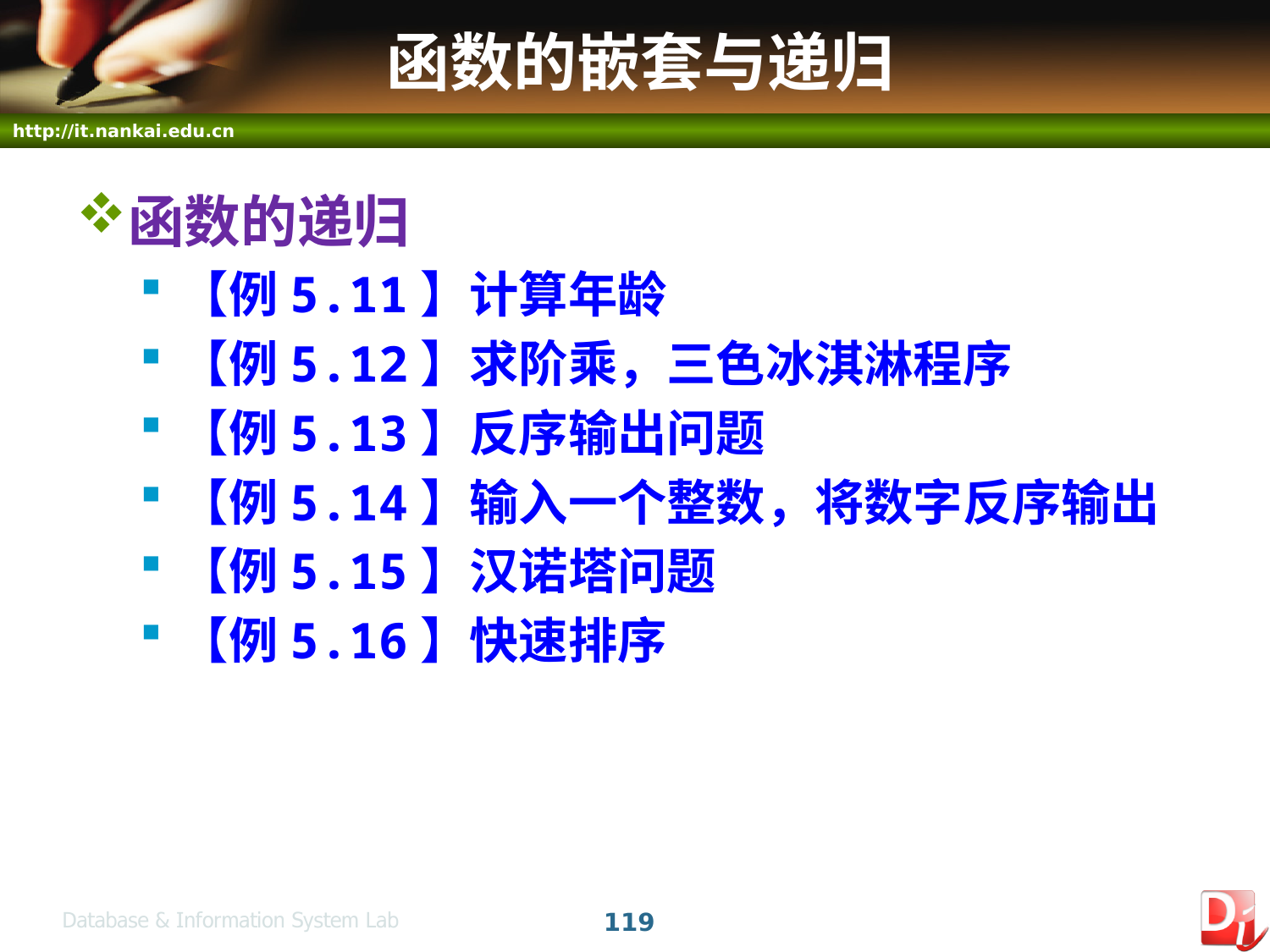

# 函数的嵌套与递归
函数的递归
【例5.11】计算年龄
【例5.12】求阶乘，三色冰淇淋程序
【例5.13】反序输出问题
【例5.14】输入一个整数，将数字反序输出
【例5.15】汉诺塔问题
【例5.16】快速排序
119
Database & Information System Lab